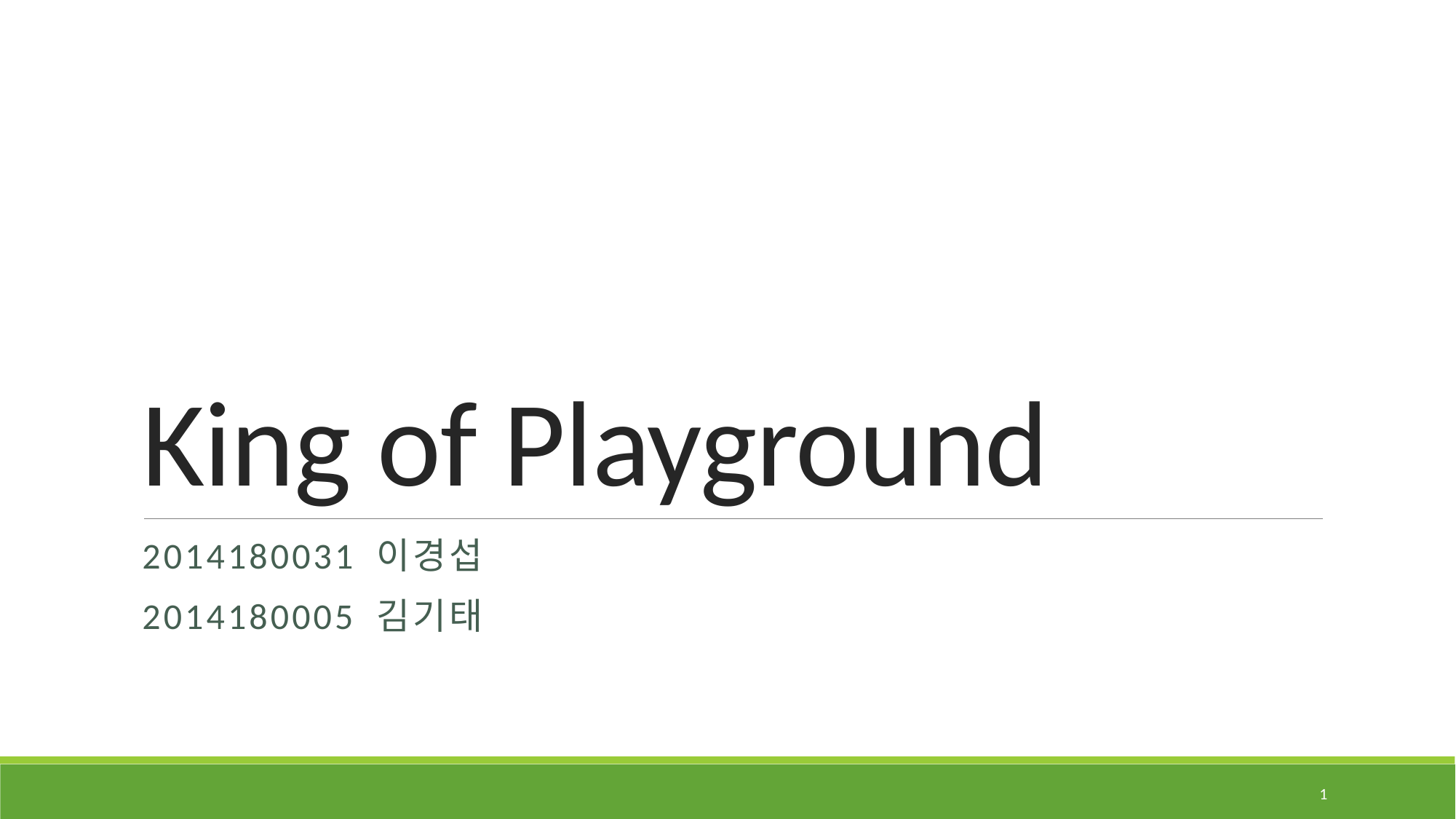

# King of Playground
2014180031 이경섭
2014180005 김기태
1